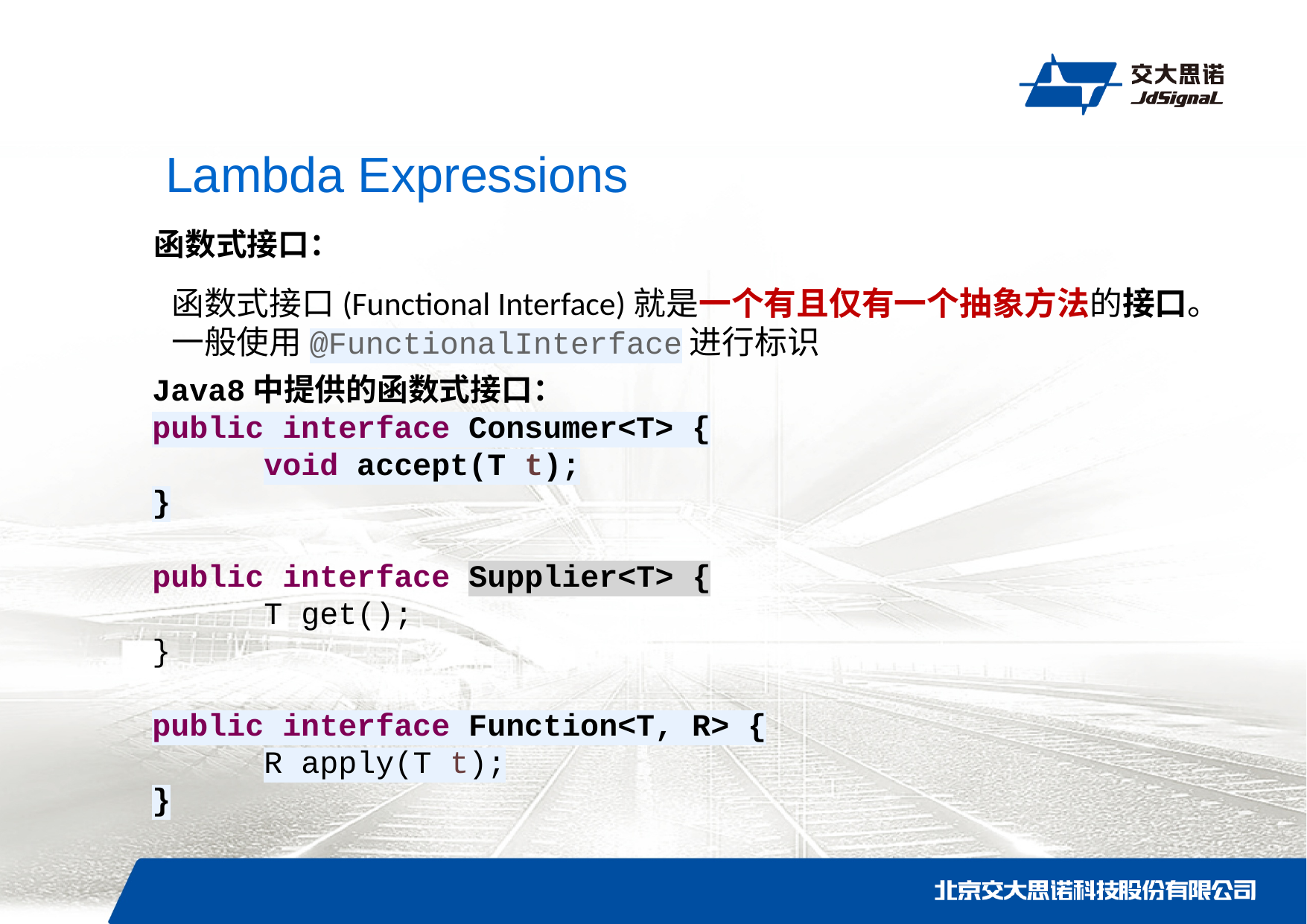

Lambda Expressions
函数式接口：

函数式接口(Functional Interface)就是一个有且仅有一个抽象方法的接口。一般使用@FunctionalInterface进行标识
Java8中提供的函数式接口：
public interface Consumer<T> {
	void accept(T t);
}

public interface Supplier<T> {
	T get();
}

public interface Function<T, R> {
	R apply(T t);
}